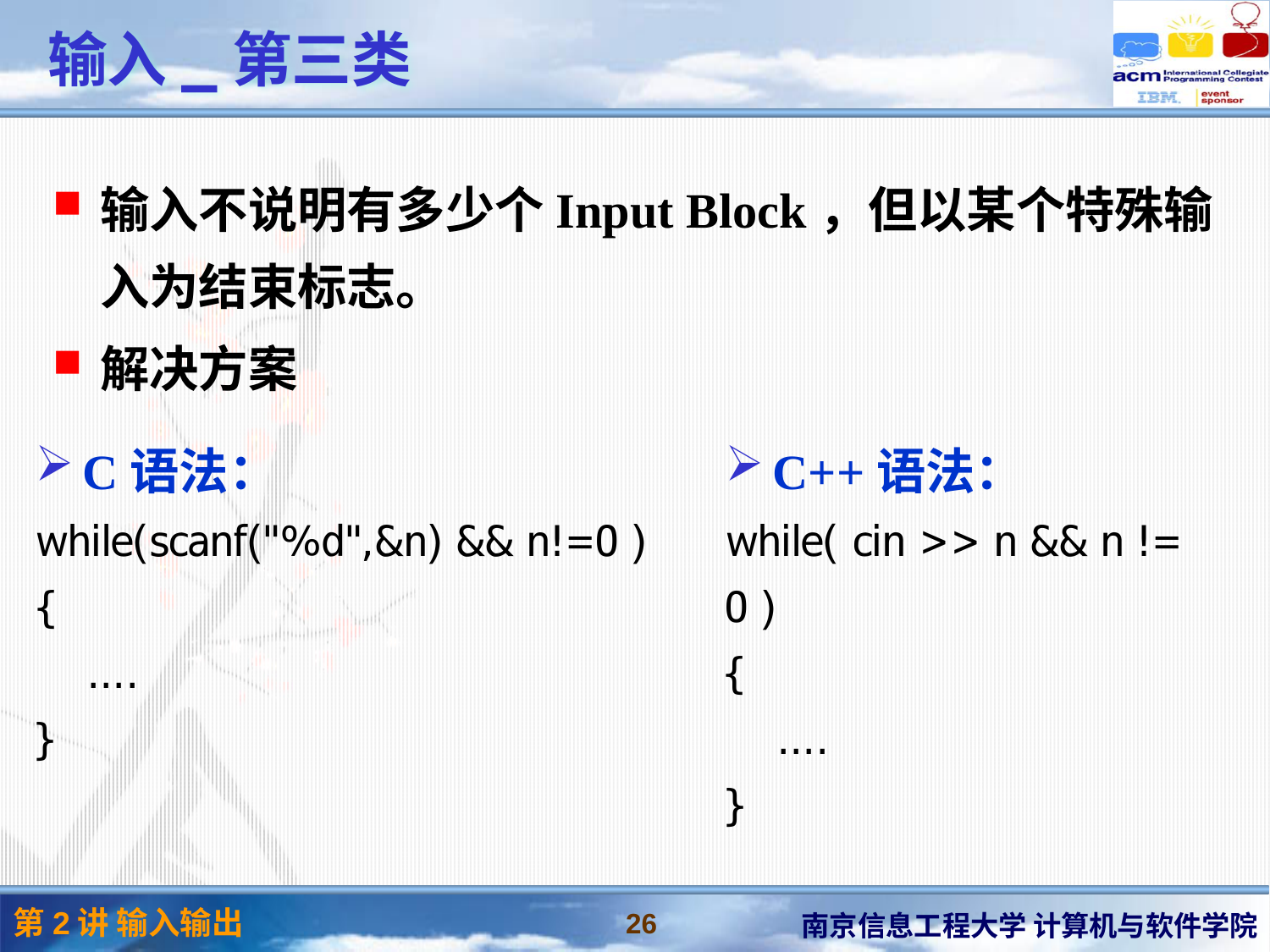

# 输入_第三类
输入不说明有多少个Input Block，但以某个特殊输入为结束标志。
解决方案
C语法：
while(scanf("%d",&n) && n!=0 )
{
    ....
}
C++语法：
while( cin >> n && n != 0 )
{
    ....
}